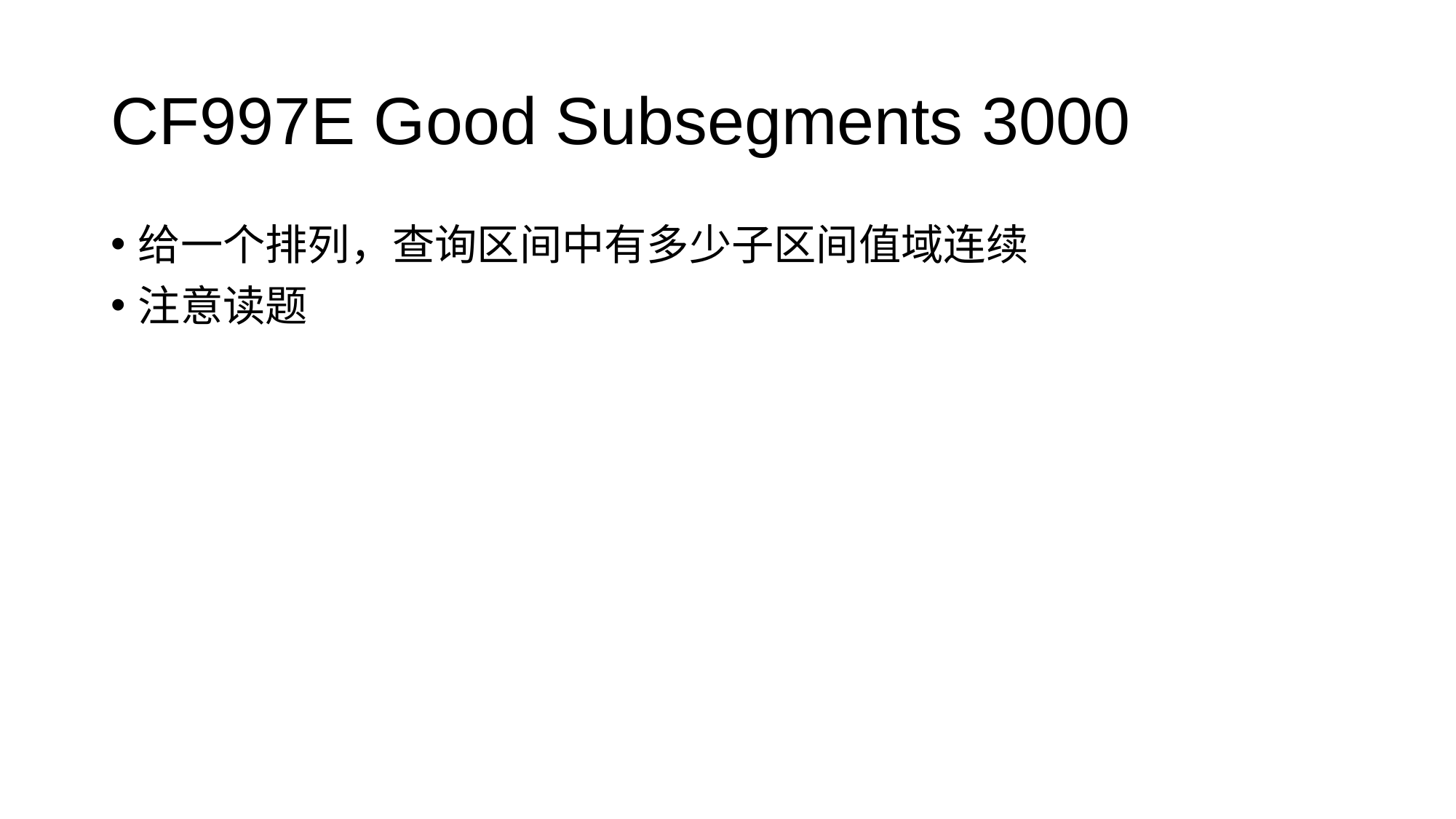

# CF997E Good Subsegments 3000
给一个排列，查询区间中有多少子区间值域连续
注意读题